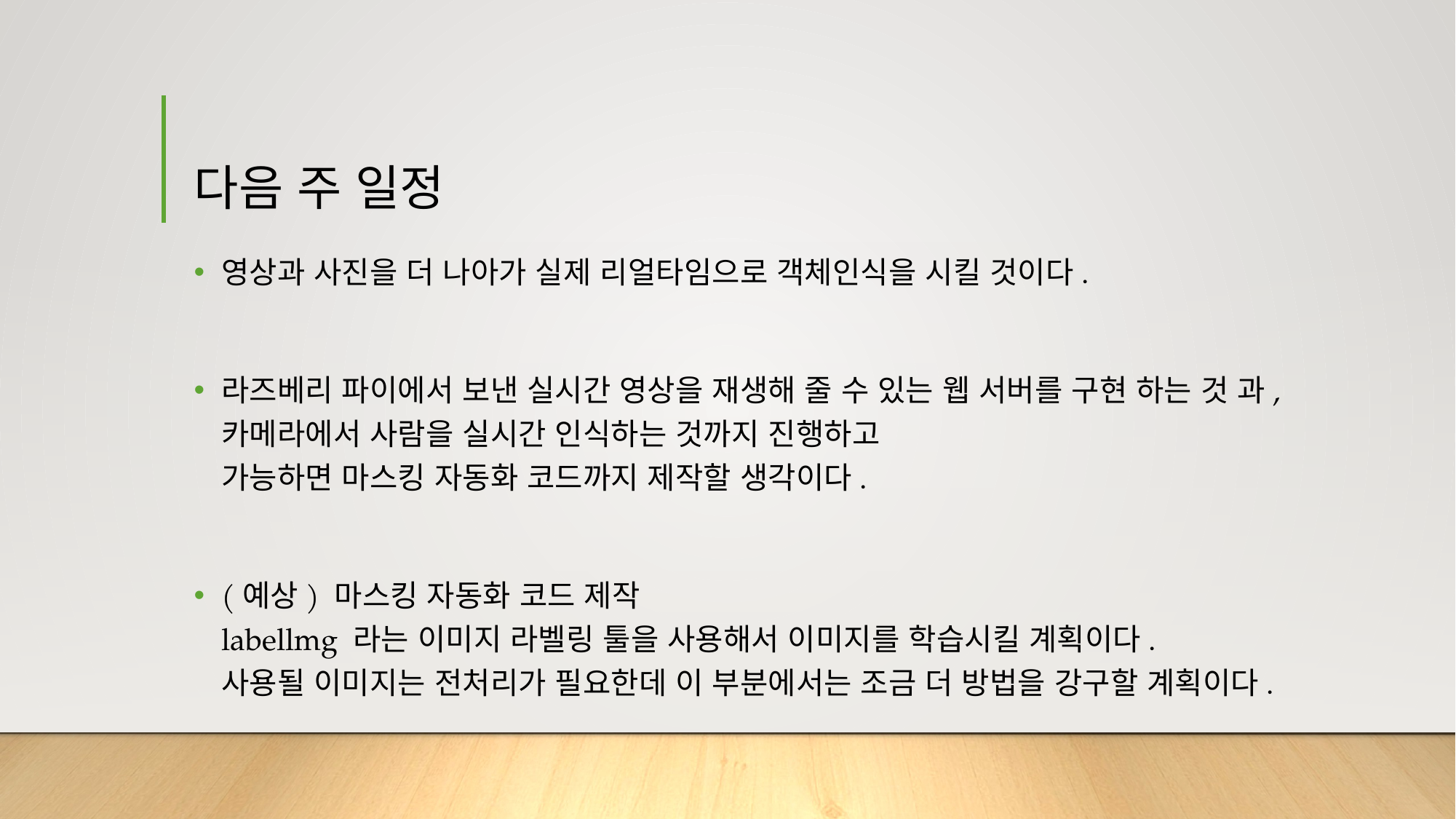

# 다음 주 일정
영상과 사진을 더 나아가 실제 리얼타임으로 객체인식을 시킬 것이다.

라즈베리 파이에서 보낸 실시간 영상을 재생해 줄 수 있는 웹 서버를 구현 하는 것 과,
카메라에서 사람을 실시간 인식하는 것까지 진행하고
가능하면 마스킹 자동화 코드까지 제작할 생각이다.

(예상) 마스킹 자동화 코드 제작
labellmg 라는 이미지 라벨링 툴을 사용해서 이미지를 학습시킬 계획이다.
사용될 이미지는 전처리가 필요한데 이 부분에서는 조금 더 방법을 강구할 계획이다.